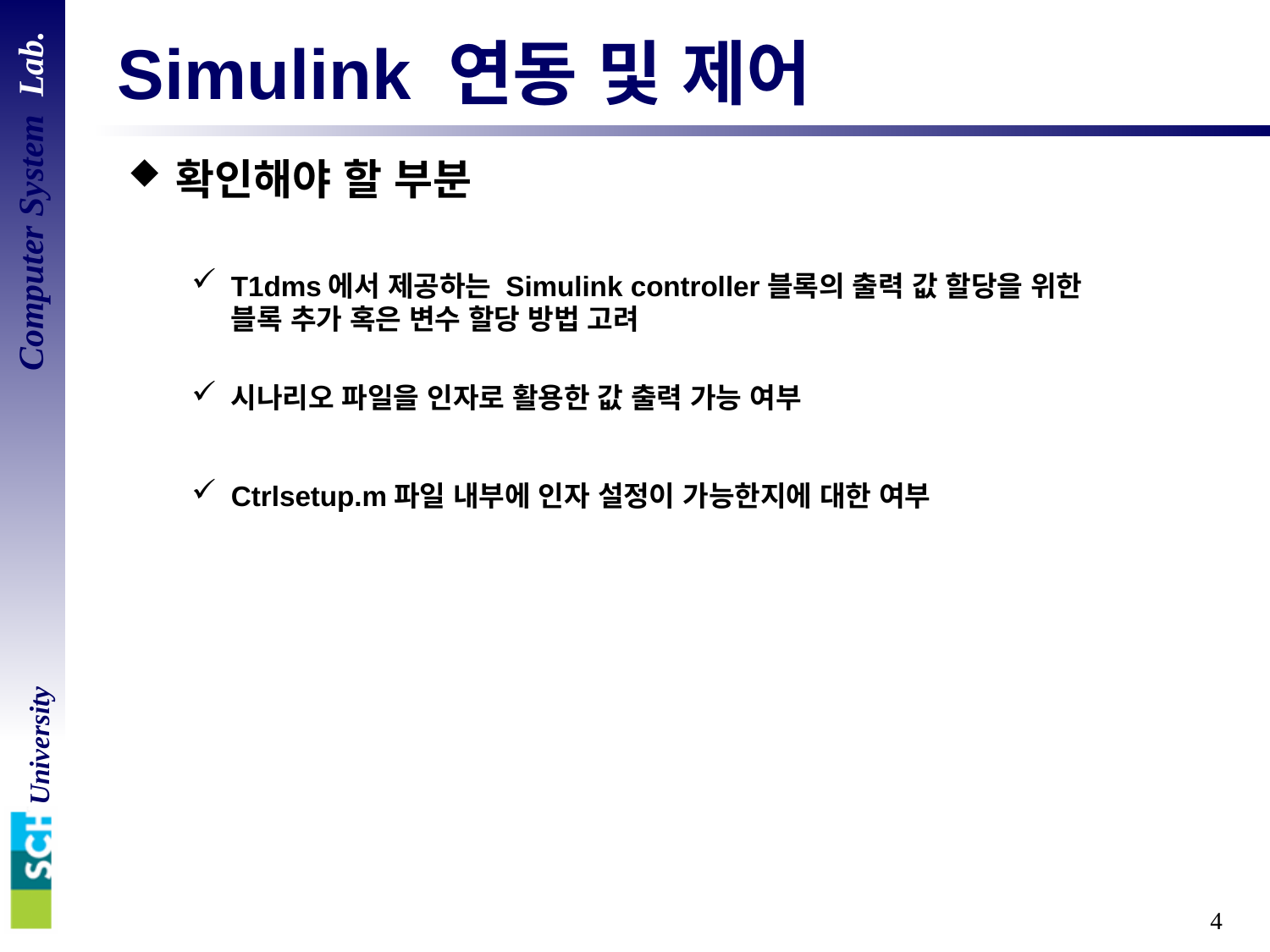

# Simulink 연동 및 제어

확인해야 할 부분

T1dms에서 제공하는 Simulink controller블록의 출력 값 할당을 위한
블록 추가 혹은 변수 할당 방법 고려

시나리오 파일을 인자로 활용한 값 출력 가능 여부

Ctrlsetup.m파일 내부에 인자 설정이 가능한지에 대한 여부